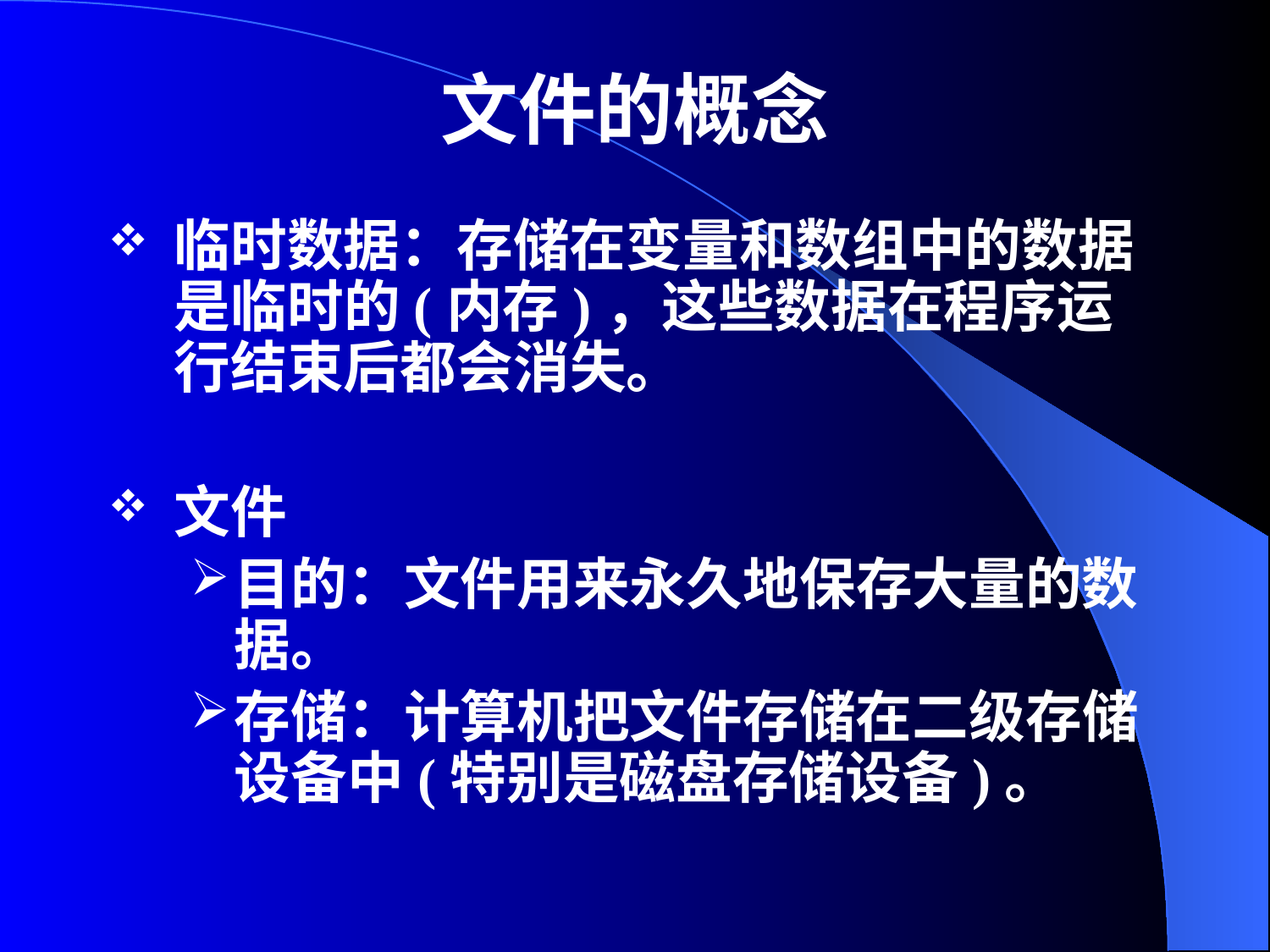

# 文件的概念
临时数据：存储在变量和数组中的数据是临时的(内存)，这些数据在程序运行结束后都会消失。

文件
目的：文件用来永久地保存大量的数据。
存储：计算机把文件存储在二级存储设备中(特别是磁盘存储设备)。